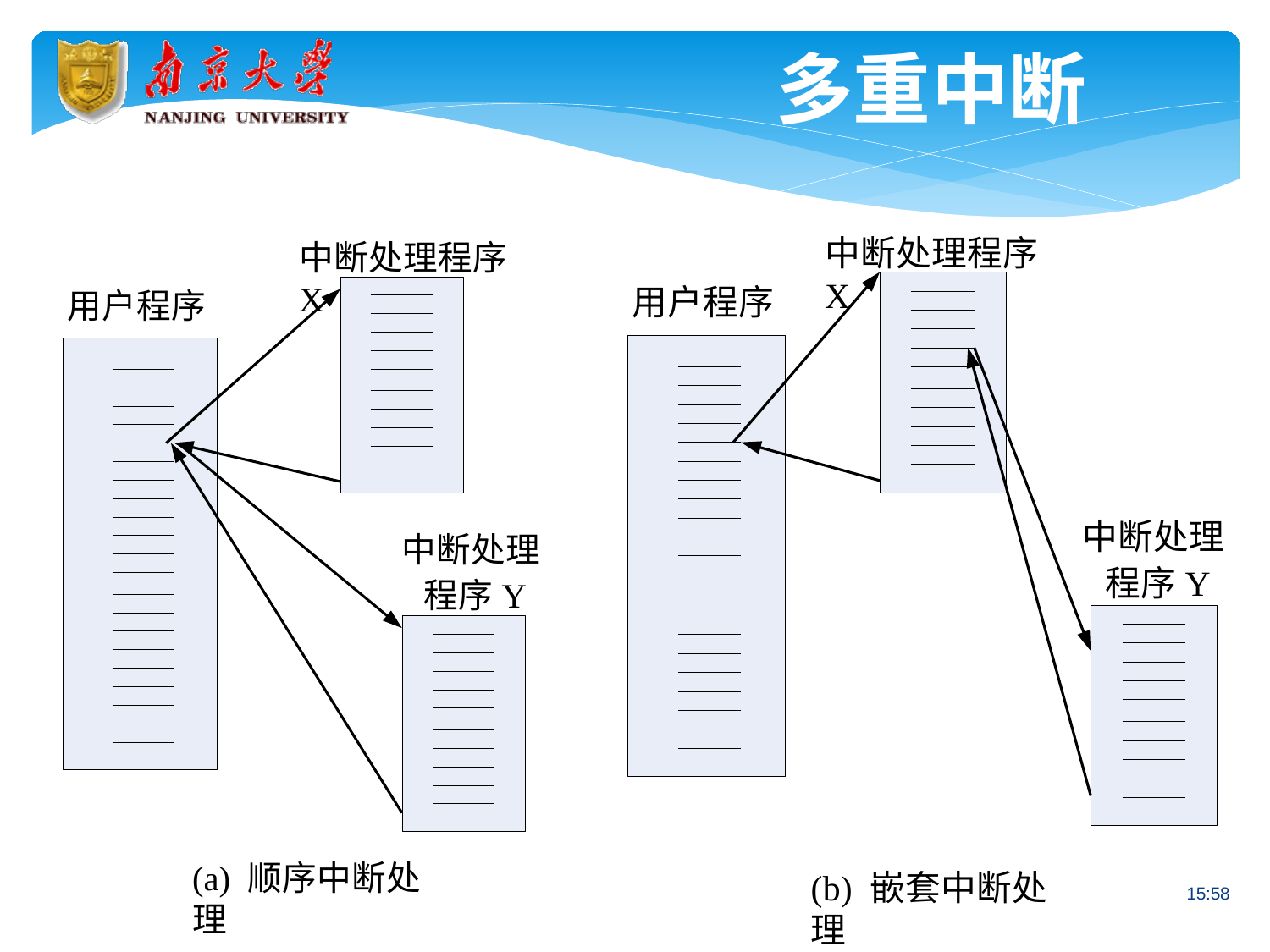

# 多重中断

中断处理程序X
中断处理程序X

用户程序
用户程序

中断处理 程序Y

中断处理 程序Y

(a) 顺序中断处理
(b) 嵌套中断处理
15:58